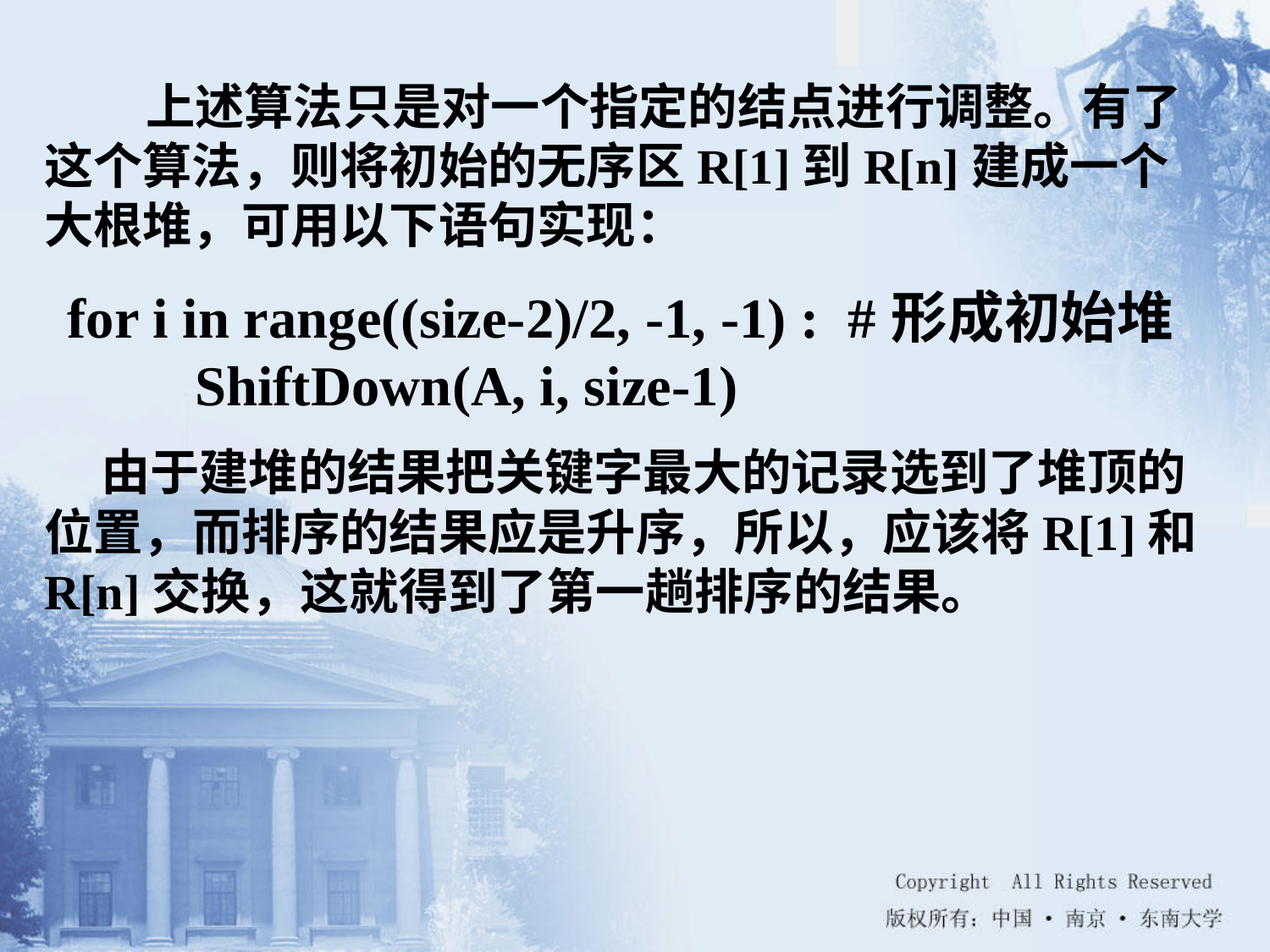

上述算法只是对一个指定的结点进行调整。有了这个算法，则将初始的无序区R[1]到R[n]建成一个大根堆，可用以下语句实现：
for i in range((size-2)/2, -1, -1) :  #形成初始堆
         ShiftDown(A, i, size-1)
    由于建堆的结果把关键字最大的记录选到了堆顶的位置，而排序的结果应是升序，所以，应该将R[1]和R[n]交换，这就得到了第一趟排序的结果。